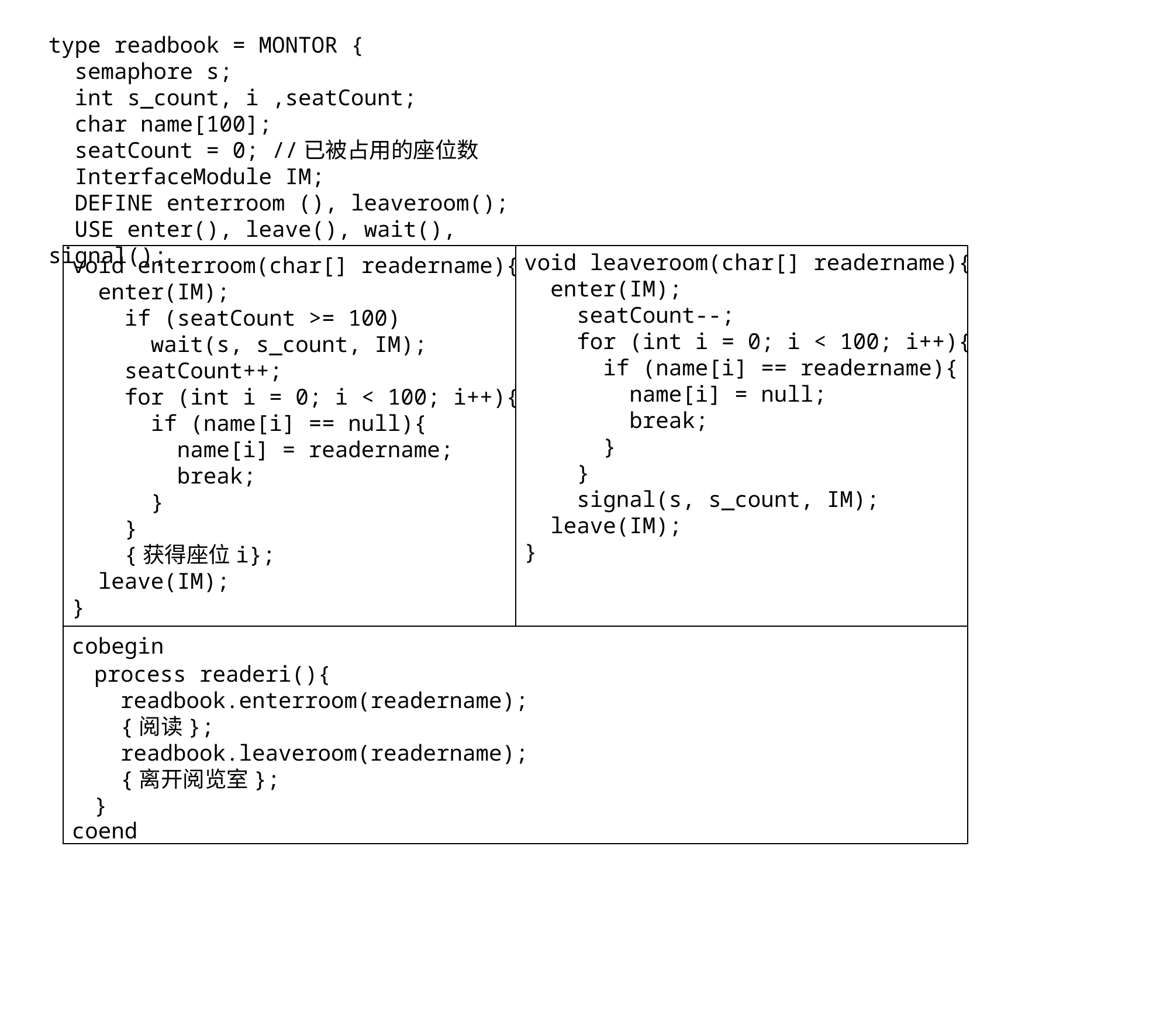

type readbook = MONTOR {
  semaphore s;
  int s_count, i ,seatCount;
  char name[100];
  seatCount = 0; //已被占用的座位数
  InterfaceModule IM;
  DEFINE enterroom (), leaveroom();
  USE enter(), leave(), wait(), signal();
void leaveroom(char[] readername){
  enter(IM);
    seatCount--;
    for (int i = 0; i < 100; i++){
      if (name[i] == readername){
        name[i] = null;
        break;
      }
    }
    signal(s, s_count, IM);
  leave(IM);
}
|  |  |
| --- | --- |
|  |  |
void enterroom(char[] readername){
  enter(IM);
    if (seatCount >= 100)
      wait(s, s_count, IM);
    seatCount++;
    for (int i = 0; i < 100; i++){
      if (name[i] == null){
        name[i] = readername;
        break;
      }
    }
    {获得座位i};
  leave(IM);
}
cobegin
process readeri(){
  readbook.enterroom(readername);
  {阅读};
  readbook.leaveroom(readername);
  {离开阅览室};
}
coend